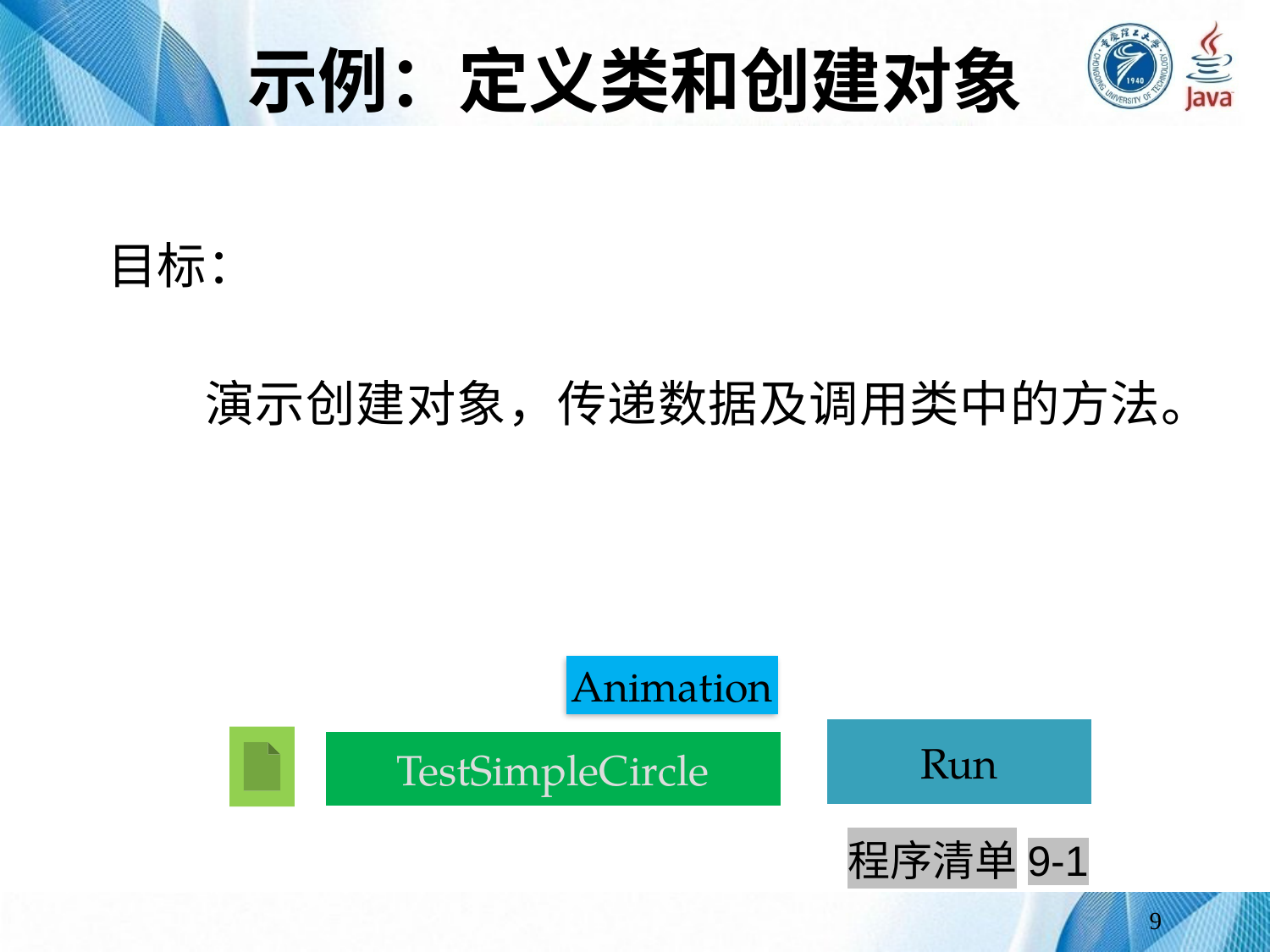

# 示例：定义类和创建对象

目标：

       演示创建对象，传递数据及调用类中的方法。
Animation
Run

TestSimpleCircle
程序清单9-1
9